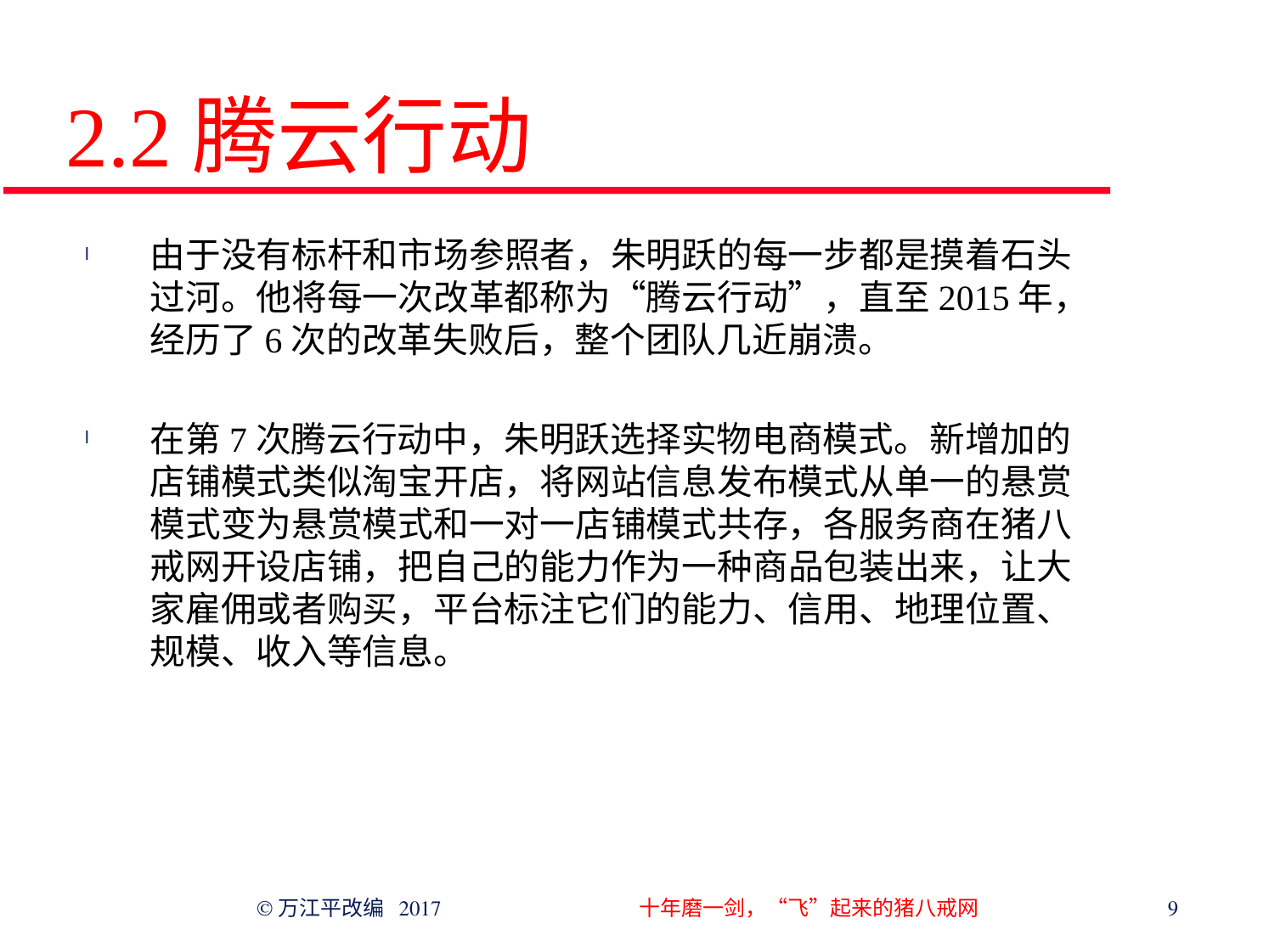

# 2.2腾云行动
由于没有标杆和市场参照者，朱明跃的每一步都是摸着石头过河。他将每一次改革都称为“腾云行动”，直至2015年，经历了6次的改革失败后，整个团队几近崩溃。

在第7次腾云行动中，朱明跃选择实物电商模式。新增加的店铺模式类似淘宝开店，将网站信息发布模式从单一的悬赏模式变为悬赏模式和一对一店铺模式共存，各服务商在猪八戒网开设店铺，把自己的能力作为一种商品包装出来，让大家雇佣或者购买，平台标注它们的能力、信用、地理位置、规模、收入等信息。